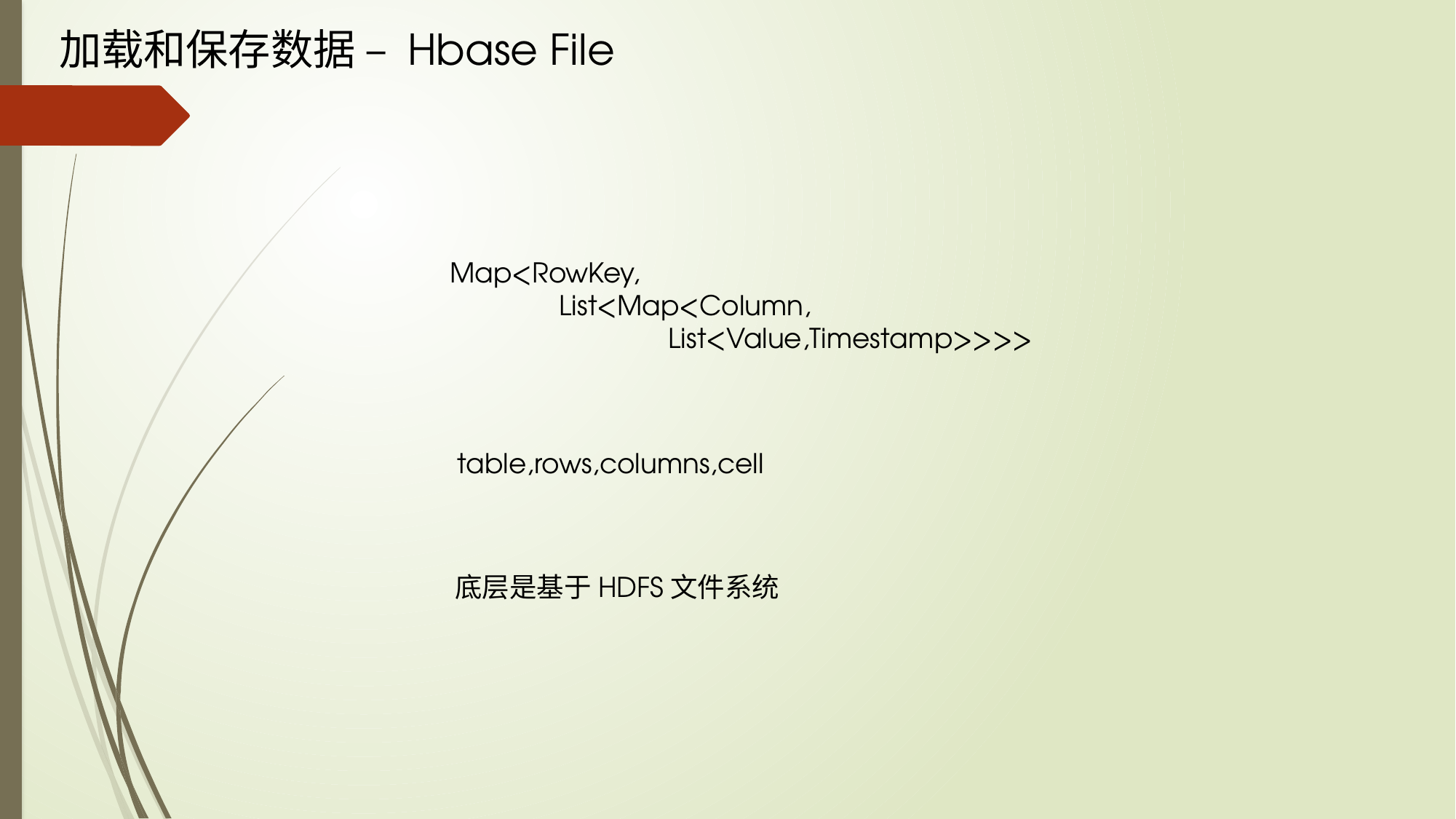

加载和保存数据 – Hbase File
Map<RowKey,
	List<Map<Column,
		List<Value,Timestamp>>>>
table,rows,columns,cell
底层是基于HDFS文件系统